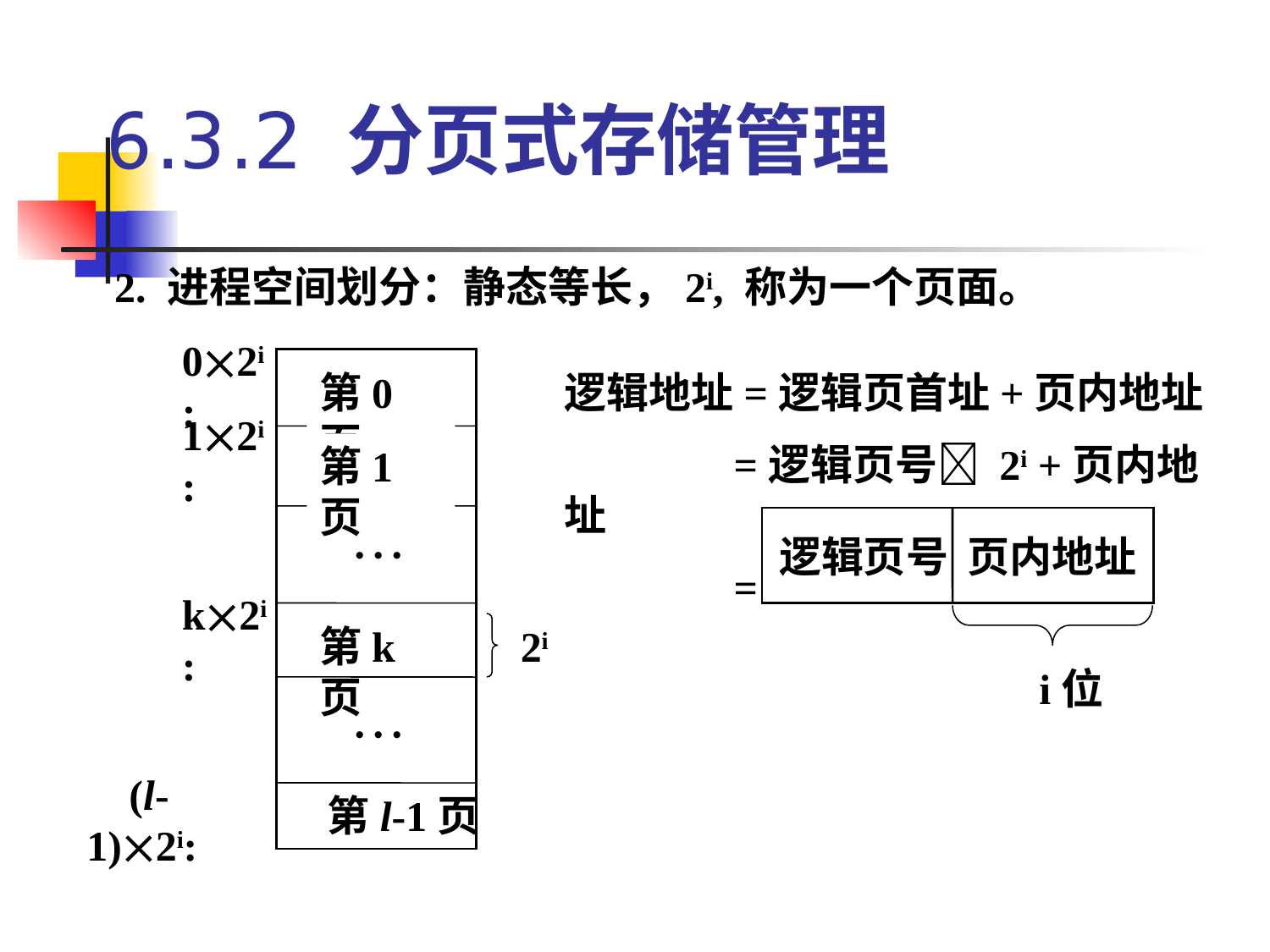

# 6.3.2 分页式存储管理
2. 进程空间划分：静态等长，2i, 称为一个页面。
0×2i:

第0页
逻辑地址=逻辑页首址+页内地址
                =逻辑页号× 2i +页内地址
                =
1×2i:

第1页

...
逻辑页号  页内地址

k×2i:

第k页

2i
i位

...
    (l-1)×2i:

  第l-1页